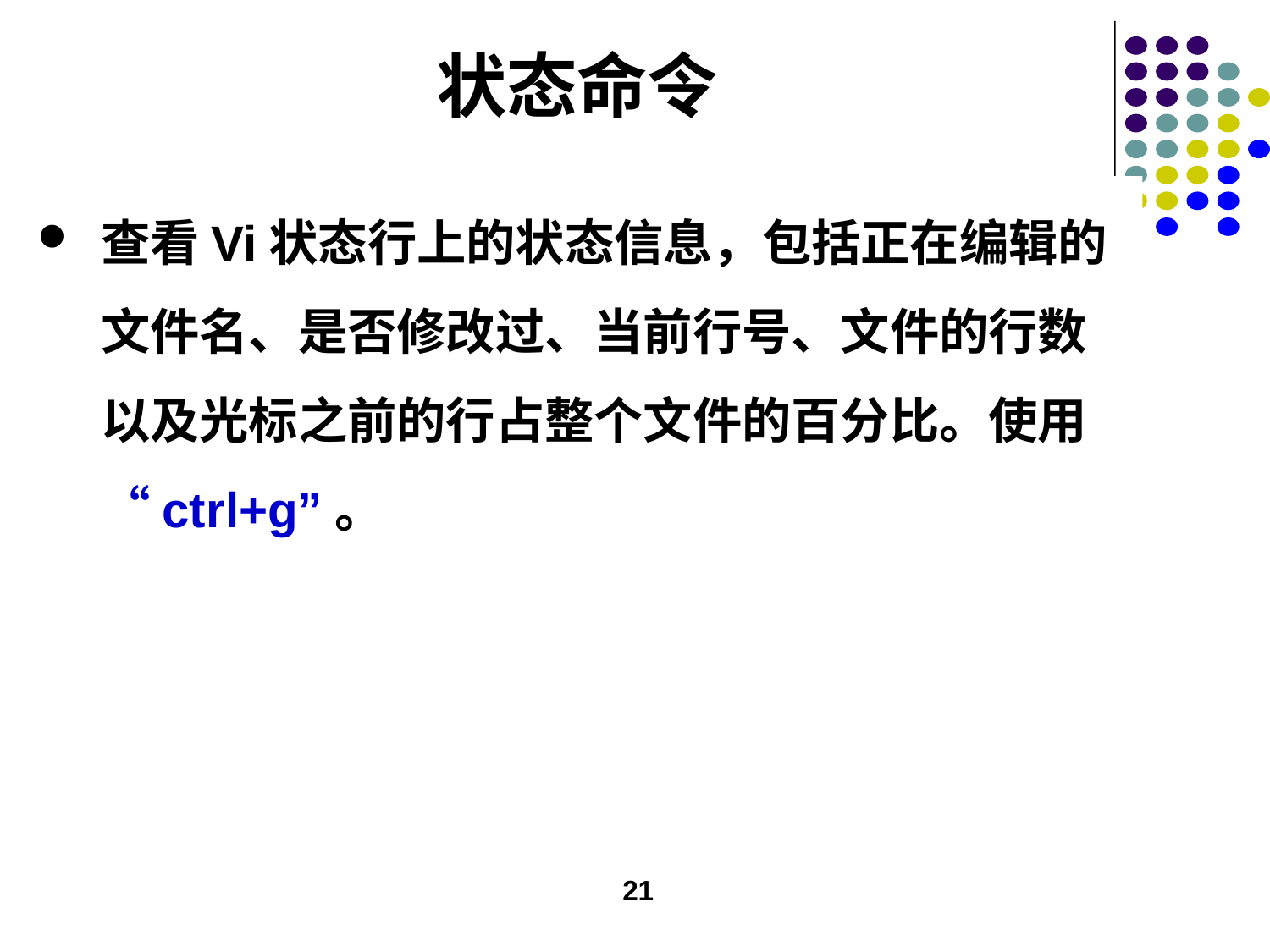

状态命令
查看Vi状态行上的状态信息，包括正在编辑的文件名、是否修改过、当前行号、文件的行数以及光标之前的行占整个文件的百分比。使用“ctrl+g”。
21